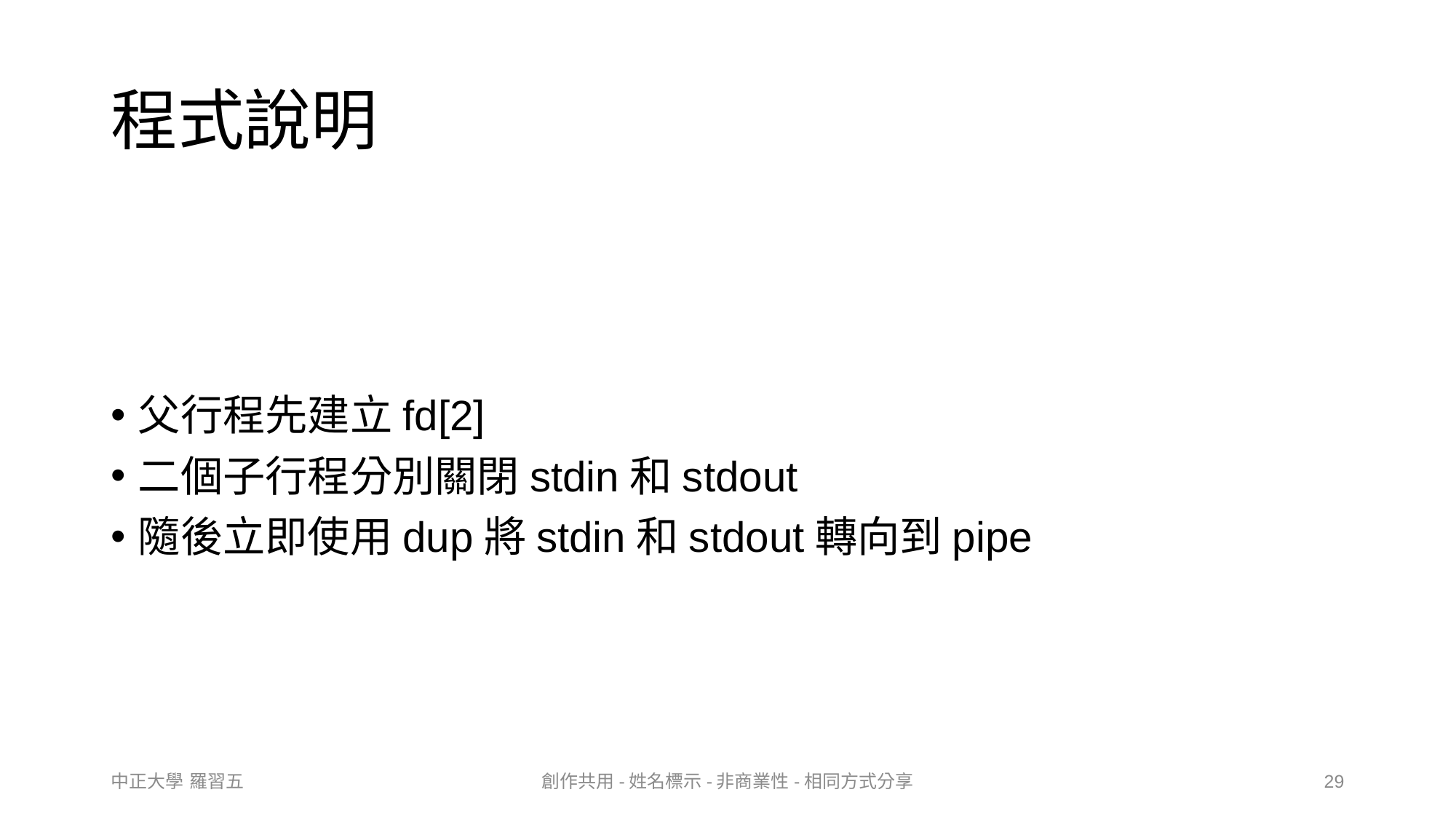

# 程式說明
父行程先建立fd[2]
二個子行程分別關閉stdin和stdout
隨後立即使用dup將stdin和stdout轉向到pipe
中正大學 羅習五
創作共用-姓名標示-非商業性-相同方式分享
29